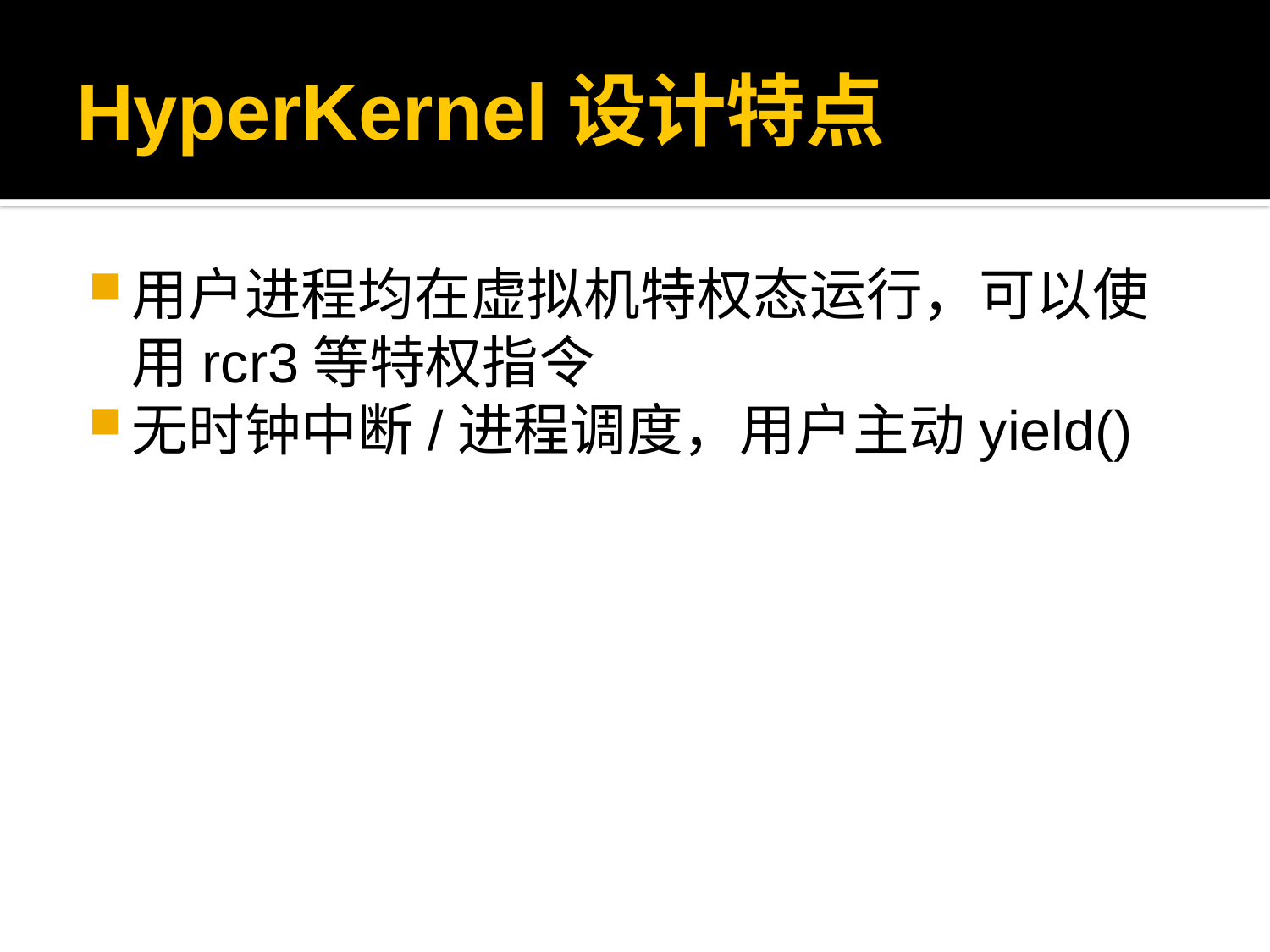

# HyperKernel设计特点
用户进程均在虚拟机特权态运行，可以使用rcr3等特权指令
无时钟中断/进程调度，用户主动yield()